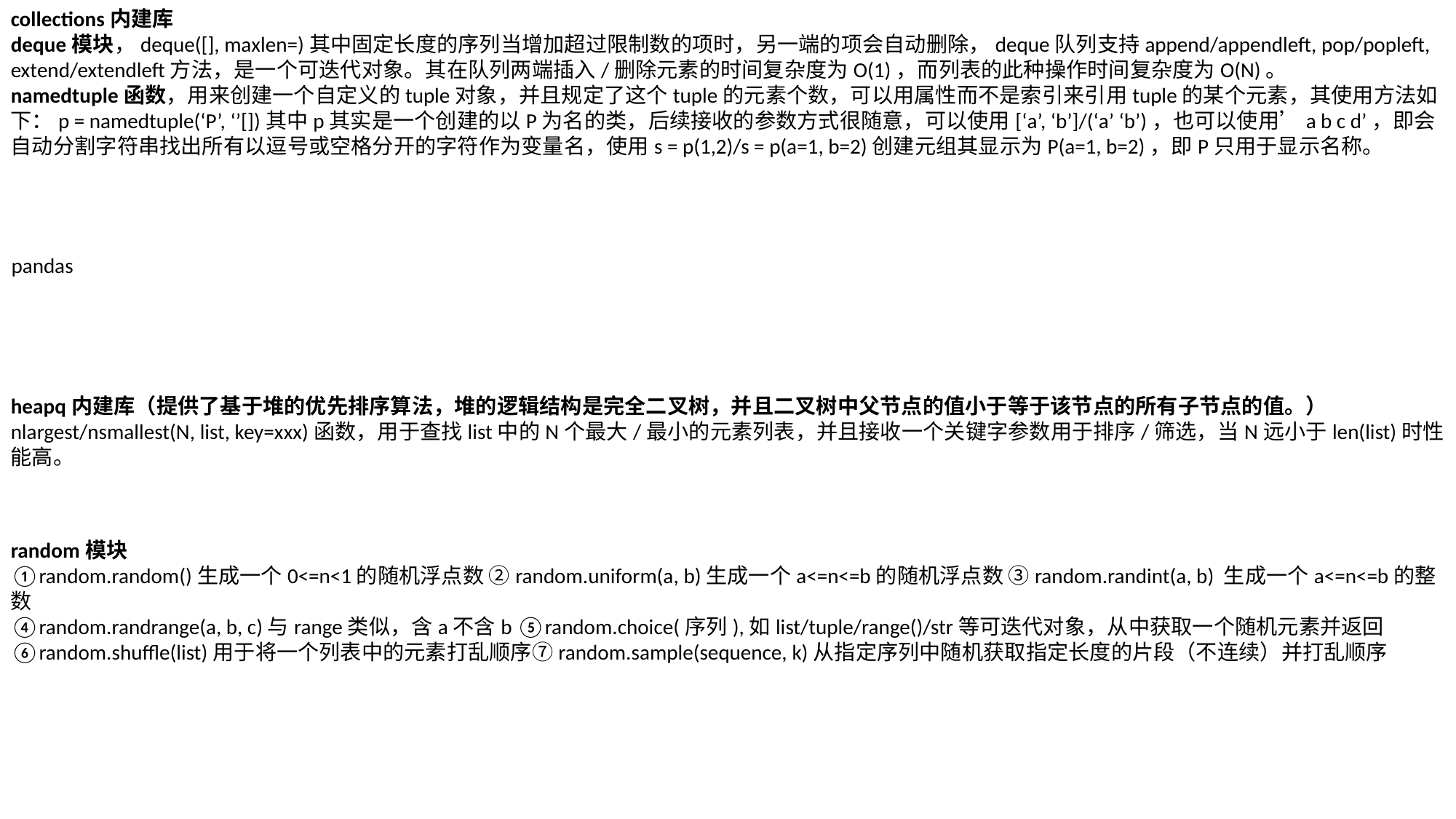

collections内建库
deque模块，deque([], maxlen=)其中固定长度的序列当增加超过限制数的项时，另一端的项会自动删除，deque队列支持append/appendleft, pop/popleft, extend/extendleft方法，是一个可迭代对象。其在队列两端插入/删除元素的时间复杂度为O(1)，而列表的此种操作时间复杂度为O(N)。
namedtuple函数，用来创建一个自定义的tuple对象，并且规定了这个tuple的元素个数，可以用属性而不是索引来引用tuple的某个元素，其使用方法如下：p = namedtuple(‘P’, ‘’[])其中p其实是一个创建的以P为名的类，后续接收的参数方式很随意，可以使用[‘a’, ‘b’]/(‘a’ ‘b’)，也可以使用’a b c d’，即会自动分割字符串找出所有以逗号或空格分开的字符作为变量名，使用s = p(1,2)/s = p(a=1, b=2)创建元组其显示为P(a=1, b=2)，即P只用于显示名称。
pandas
heapq内建库（提供了基于堆的优先排序算法，堆的逻辑结构是完全二叉树，并且二叉树中父节点的值小于等于该节点的所有子节点的值。）
nlargest/nsmallest(N, list, key=xxx)函数，用于查找list中的N个最大/最小的元素列表，并且接收一个关键字参数用于排序/筛选，当N远小于len(list)时性能高。
random模块
①random.random()生成一个0<=n<1的随机浮点数 ②random.uniform(a, b)生成一个a<=n<=b的随机浮点数 ③random.randint(a, b) 生成一个a<=n<=b的整数
④random.randrange(a, b, c)与range类似，含a不含b ⑤random.choice(序列),如list/tuple/range()/str等可迭代对象，从中获取一个随机元素并返回
⑥random.shuffle(list)用于将一个列表中的元素打乱顺序⑦random.sample(sequence, k)从指定序列中随机获取指定长度的片段（不连续）并打乱顺序